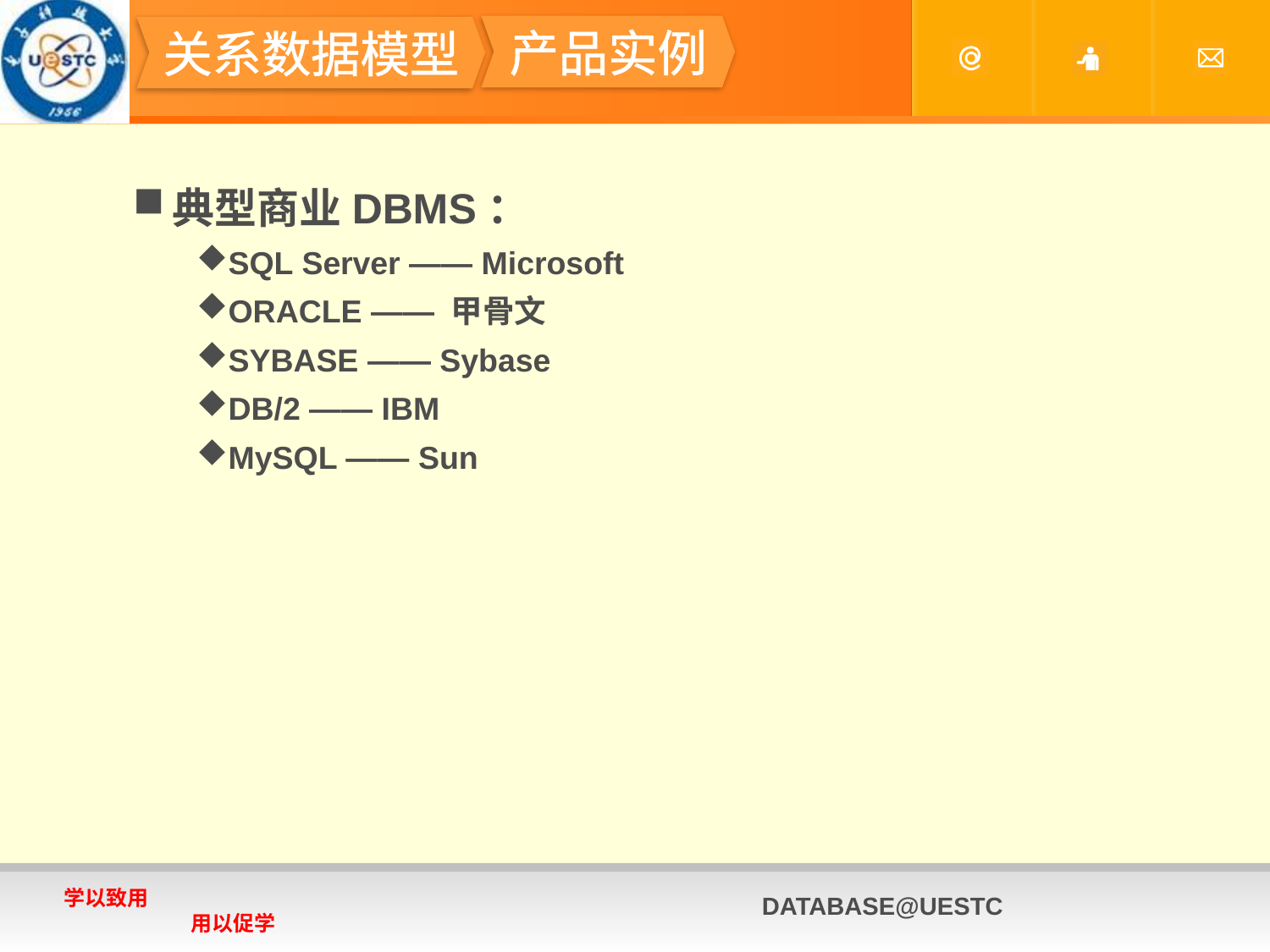

#
产品实例
关系数据模型
典型商业DBMS：
SQL Server —— Microsoft
ORACLE —— 甲骨文
SYBASE —— Sybase
DB/2 —— IBM
MySQL —— Sun